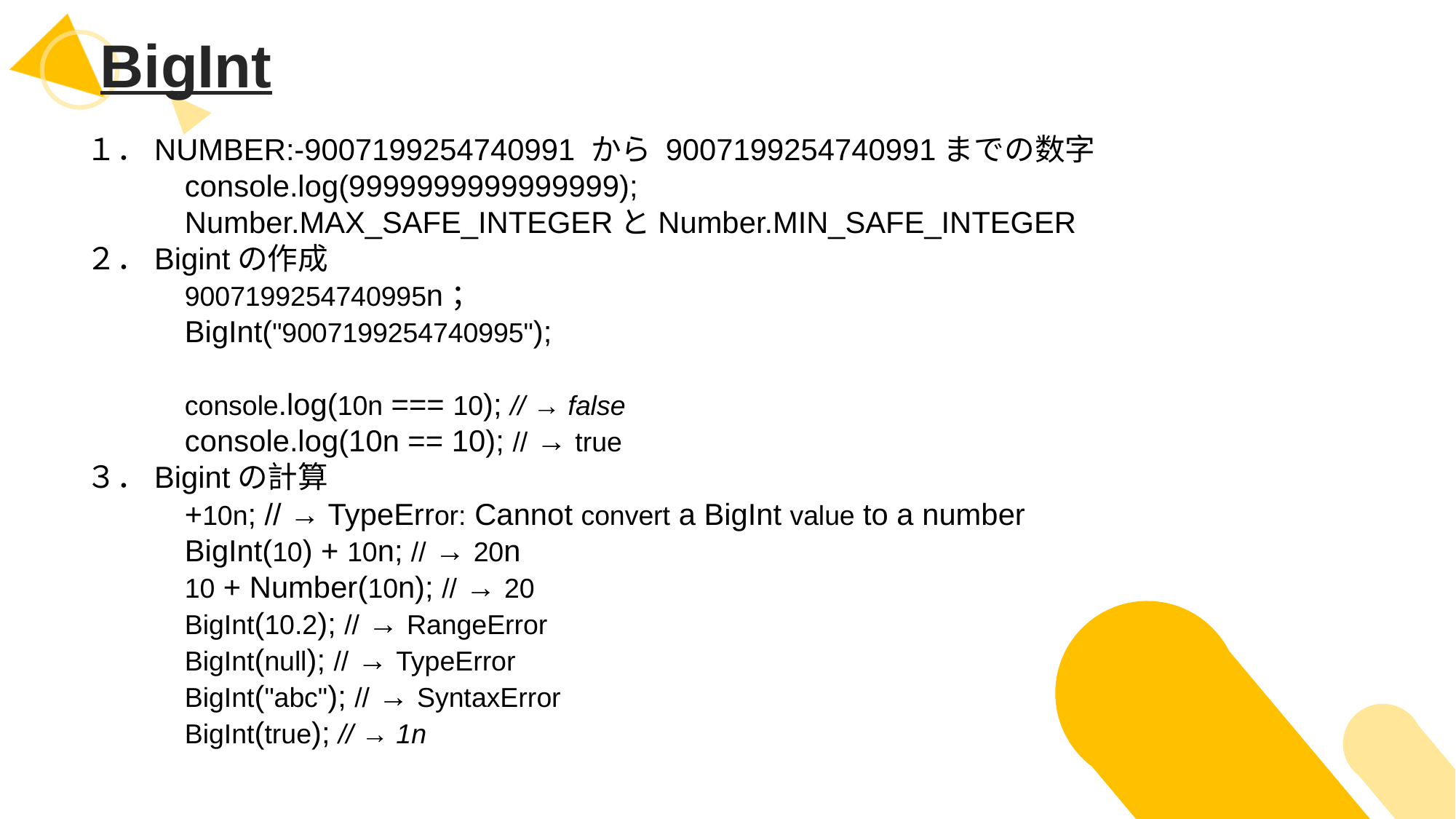

BigInt

１．NUMBER:-9007199254740991 から 9007199254740991までの数字
　　　console.log(9999999999999999);
　　　Number.MAX_SAFE_INTEGERとNumber.MIN_SAFE_INTEGER
２．Bigintの作成
　　　9007199254740995n；
　　　BigInt("9007199254740995");

　　　console.log(10n === 10); // → false
　　　console.log(10n == 10); // → true
３．Bigintの計算
　　　+10n; // → TypeError: Cannot convert a BigInt value to a number
　　　BigInt(10) + 10n; // → 20n
　　　10 + Number(10n); // → 20
　　　BigInt(10.2); // → RangeError
　　　BigInt(null); // → TypeError
　　　BigInt("abc"); // → SyntaxError
　　　BigInt(true); // → 1n